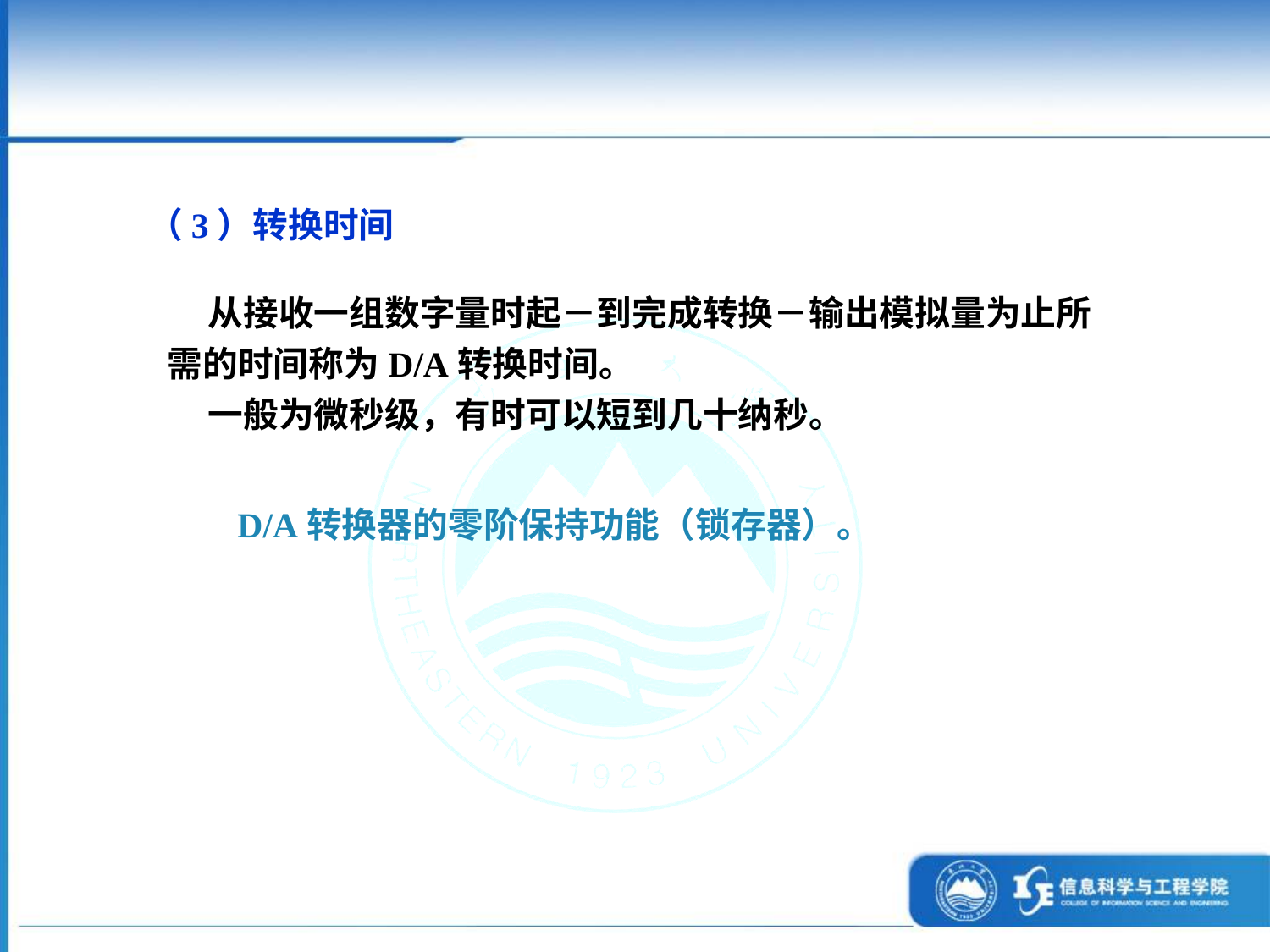

（3）转换时间
    从接收一组数字量时起－到完成转换－输出模拟量为止所需的时间称为D/A转换时间。
    一般为微秒级，有时可以短到几十纳秒。

D/A转换器的零阶保持功能（锁存器）。